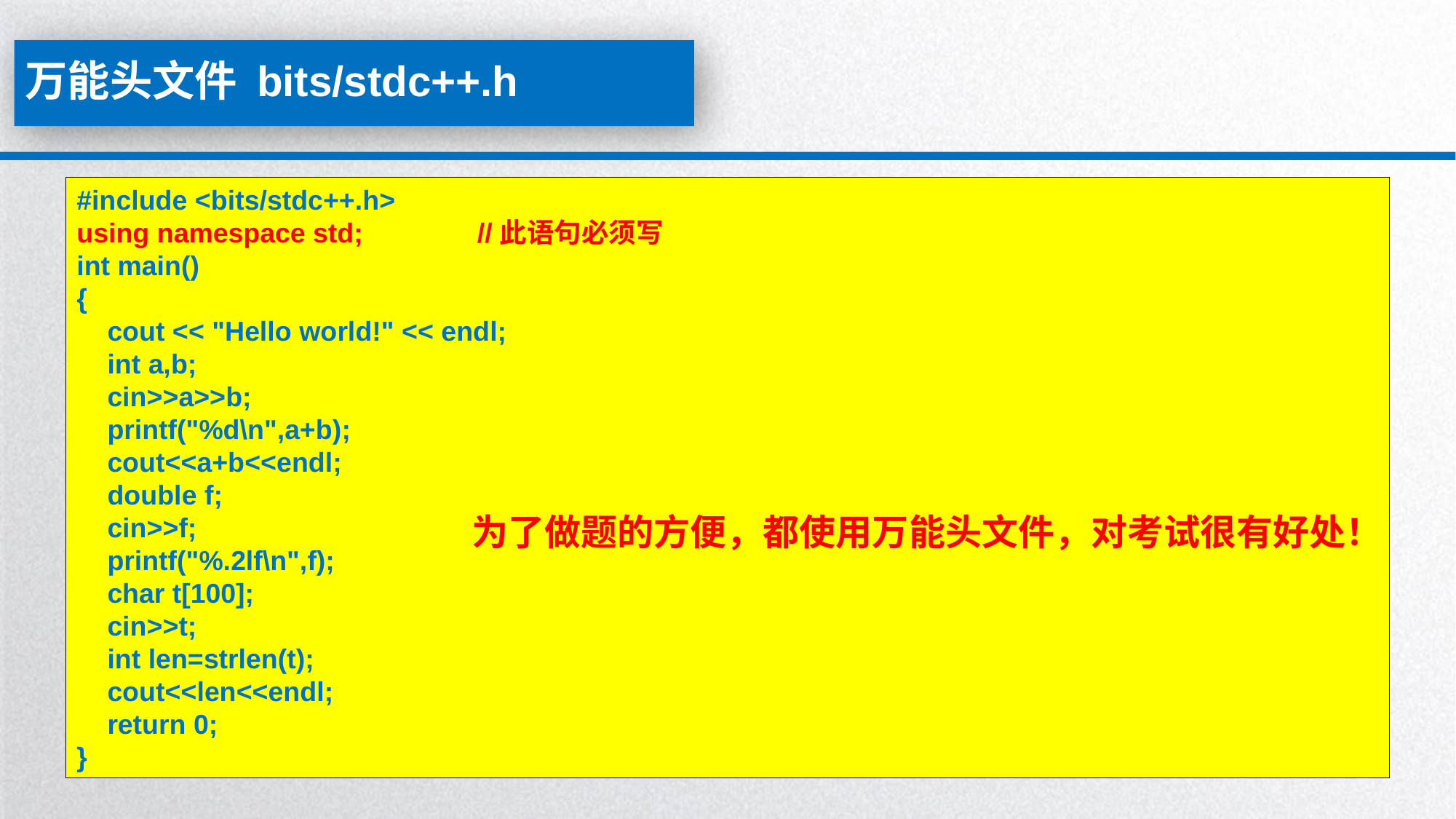

万能头文件 bits/stdc++.h
#include <bits/stdc++.h>
using namespace std;               //此语句必须写
int main()
{
    cout << "Hello world!" << endl;
    int a,b;
    cin>>a>>b;
    printf("%d\n",a+b);
    cout<<a+b<<endl;
    double f;
    cin>>f;
    printf("%.2lf\n",f);
    char t[100];
    cin>>t;
    int len=strlen(t);
    cout<<len<<endl;
    return 0;
}
为了做题的方便，都使用万能头文件，对考试很有好处！